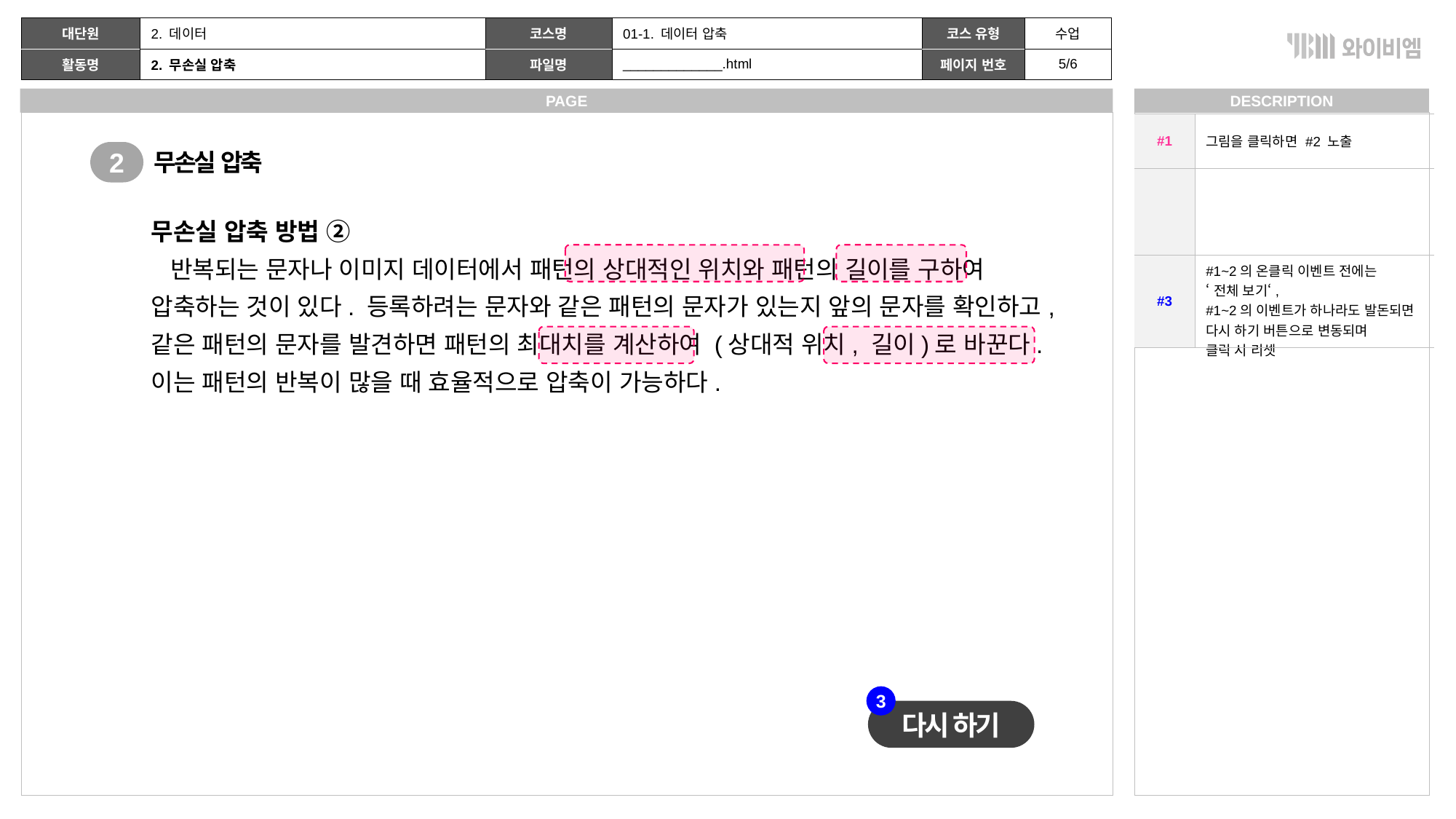

|  | 2. 데이터 |  | 01-1. 데이터 압축 |  | 수업 |
| --- | --- | --- | --- | --- | --- |
|  | 2. 무손실 압축 |  | \_\_\_\_\_\_\_\_\_\_\_\_\_.html |  | 5/6 |
| #1 | 그림을 클릭하면 #2 노출 |
| --- | --- |
|  |  |
| #3 | #1~2의 온클릭 이벤트 전에는 ‘전체 보기‘, #1~2의 이벤트가 하나라도 발돈되면 다시 하기 버튼으로 변동되며 클릭 시 리셋 |
2
무손실 압축
무손실 압축 방법 ②
  반복되는 문자나 이미지 데이터에서 패턴의 상대적인 위치와 패턴의 길이를 구하여 압축하는 것이 있다. 등록하려는 문자와 같은 패턴의 문자가 있는지 앞의 문자를 확인하고, 같은 패턴의 문자를 발견하면 패턴의 최대치를 계산하여 (상대적 위치, 길이)로 바꾼다. 이는 패턴의 반복이 많을 때 효율적으로 압축이 가능하다.

3
다시 하기